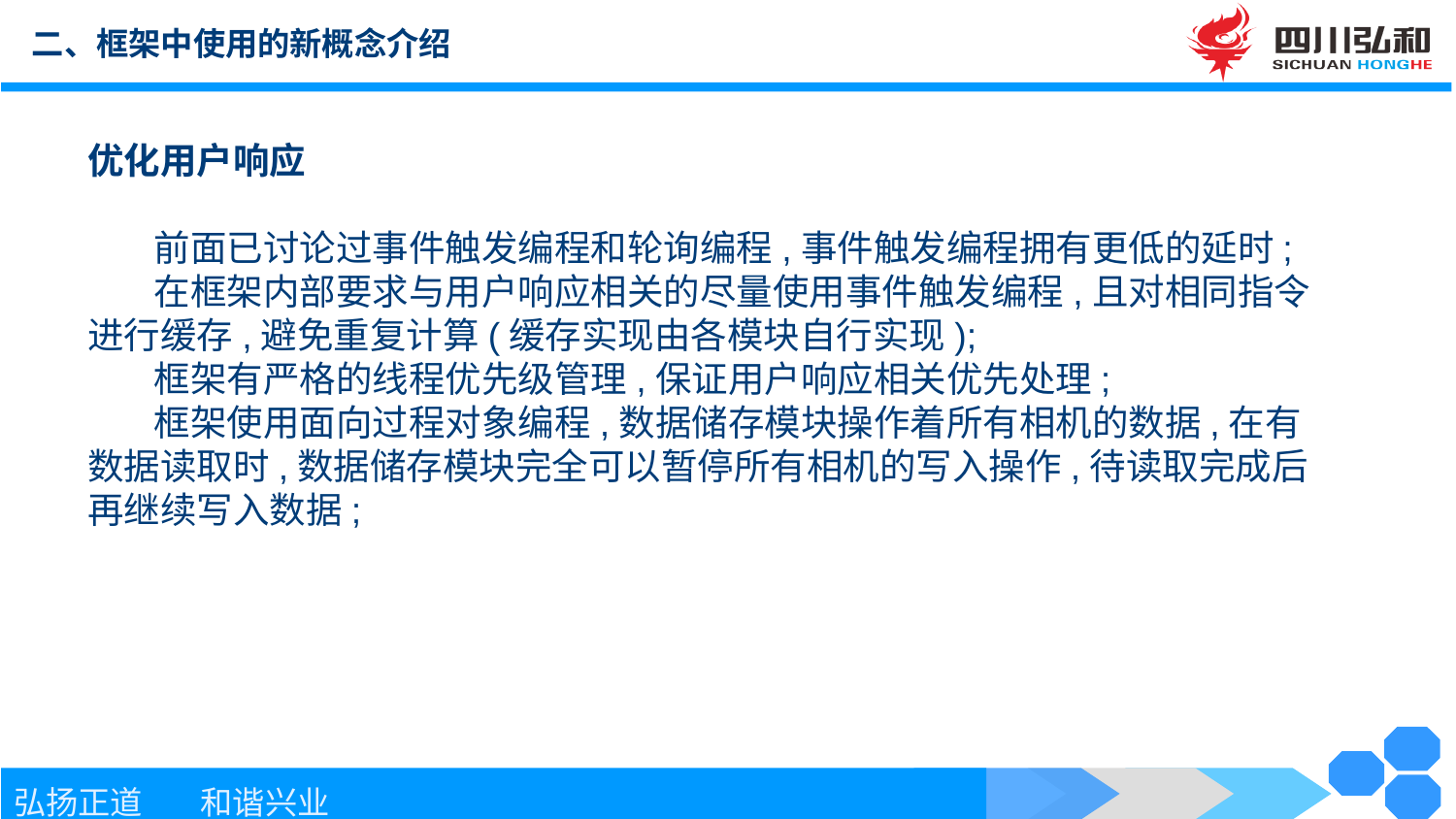

二、框架中使用的新概念介绍

优化用户响应

       前面已讨论过事件触发编程和轮询编程,事件触发编程拥有更低的延时;
       在框架内部要求与用户响应相关的尽量使用事件触发编程,且对相同指令进行缓存,避免重复计算(缓存实现由各模块自行实现);
       框架有严格的线程优先级管理,保证用户响应相关优先处理;
       框架使用面向过程对象编程,数据储存模块操作着所有相机的数据,在有数据读取时,数据储存模块完全可以暂停所有相机的写入操作,待读取完成后再继续写入数据;

Suitable for all category, Lorem Ipsum is not simply random text.